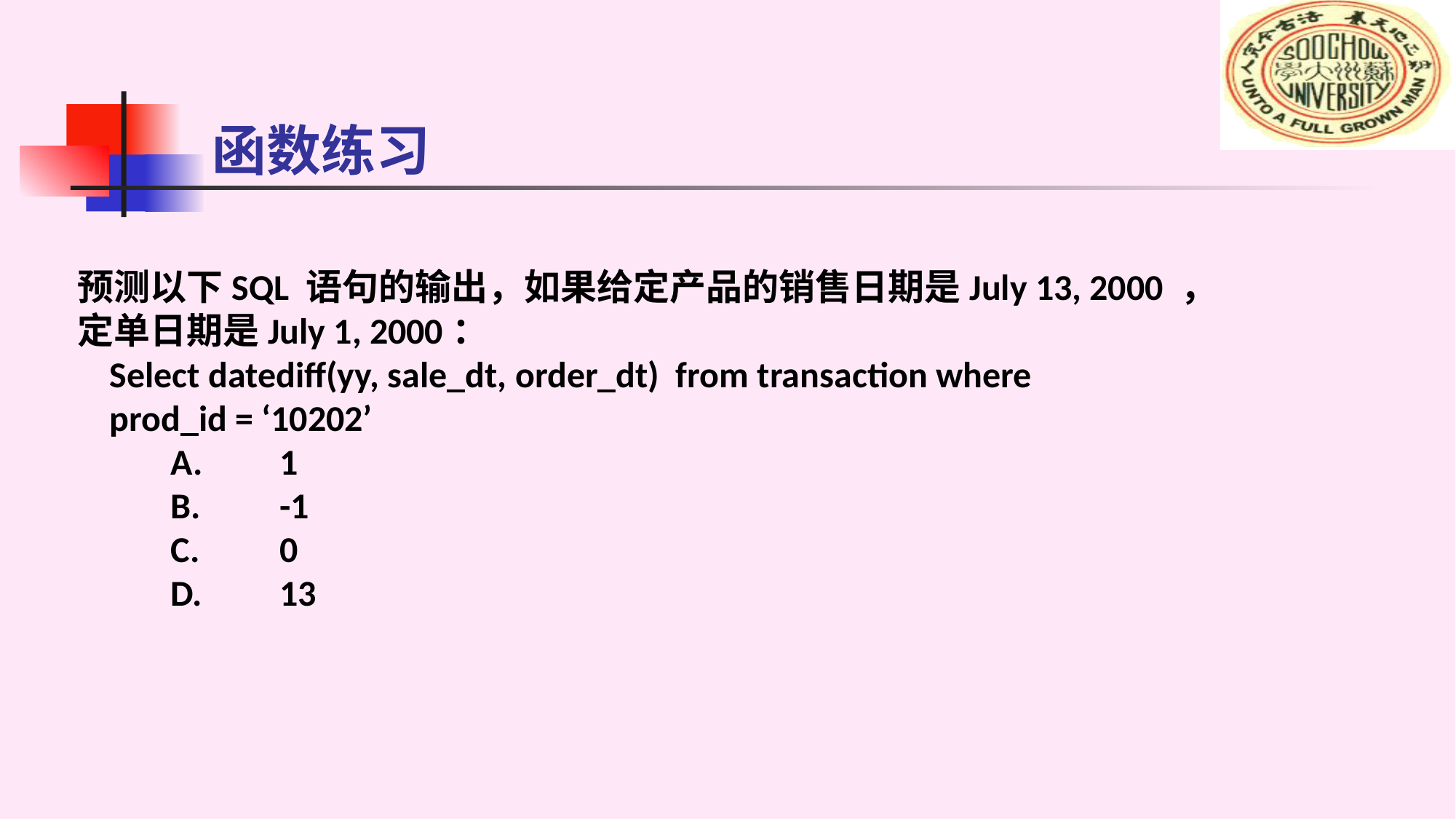

#
函数练习
预测以下SQL 语句的输出，如果给定产品的销售日期是July 13, 2000 ，
定单日期是July 1, 2000：
Select datediff(yy, sale_dt, order_dt)  from transaction where
prod_id = ‘10202’
	A.	1
	B.	-1
	C.	0
	D.	13